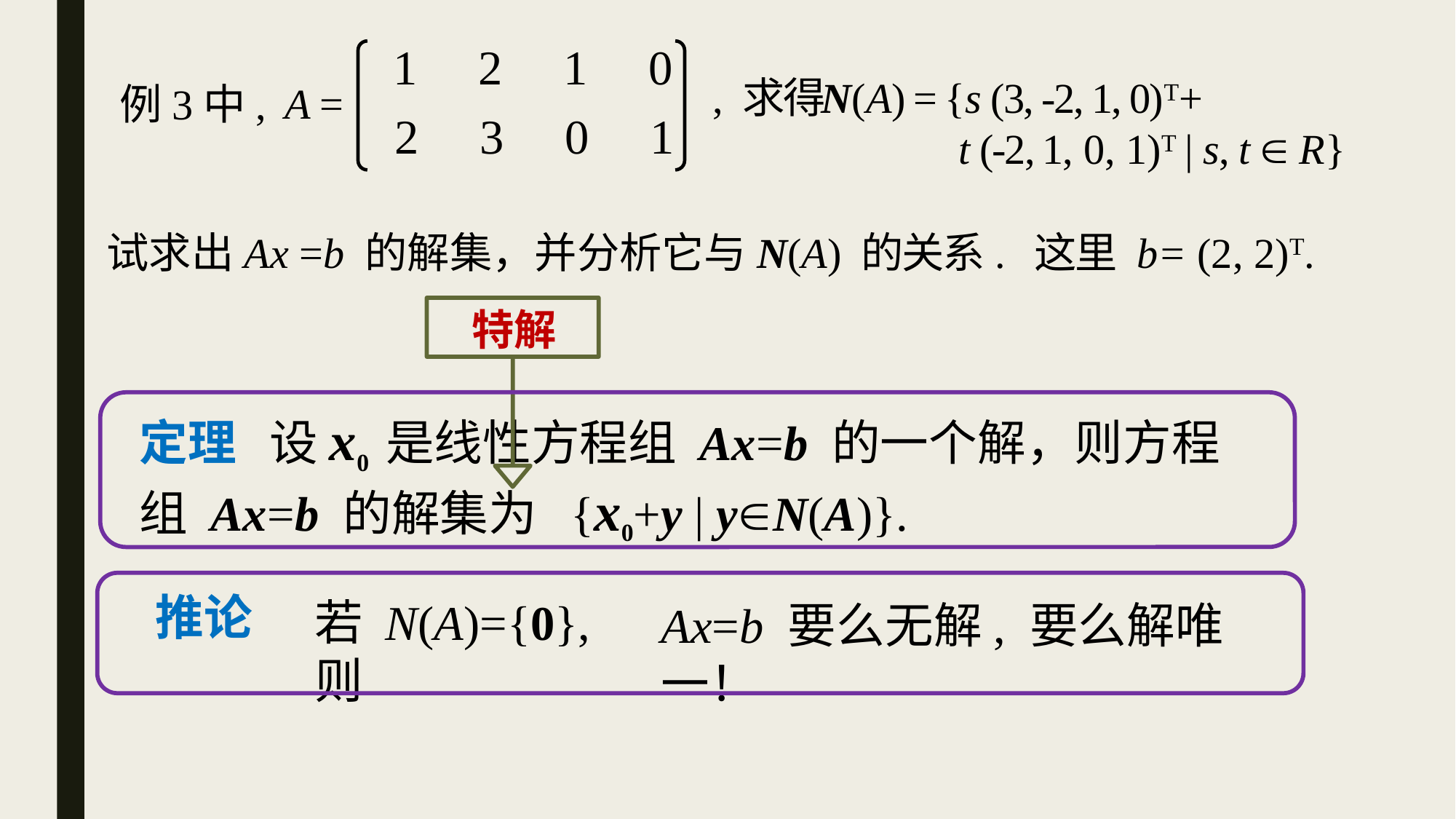

1     2     1     0

, 求得
N(A) = {s (3, -2, 1, 0)T+
               t (-2, 1, 0, 1)T  | s, t ∈ R}
 A =
例3中,
2     3     0     1
试求出Ax =b 的解集，并分析它与N(A) 的关系.  这里 b= (2, 2)T.

特解

定理   设x0 是线性方程组 Ax=b 的一个解，则方程组 Ax=b 的解集为  {x0+y | y∈N(A)}.

推论
若 N(A)={0},  则
Ax=b 要么无解, 要么解唯一！